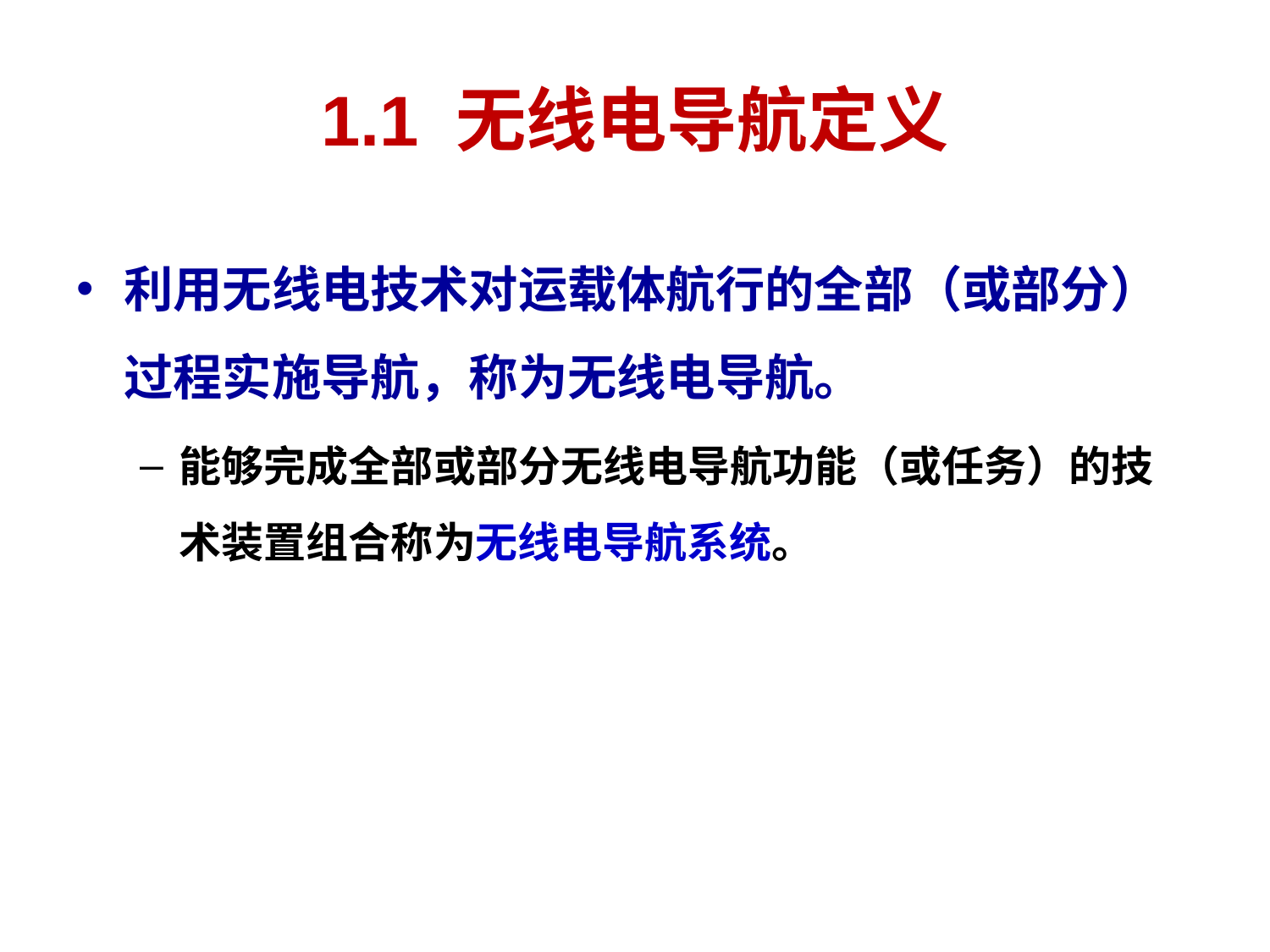

# 1.1 无线电导航定义
利用无线电技术对运载体航行的全部（或部分）过程实施导航，称为无线电导航。
能够完成全部或部分无线电导航功能（或任务）的技术装置组合称为无线电导航系统。